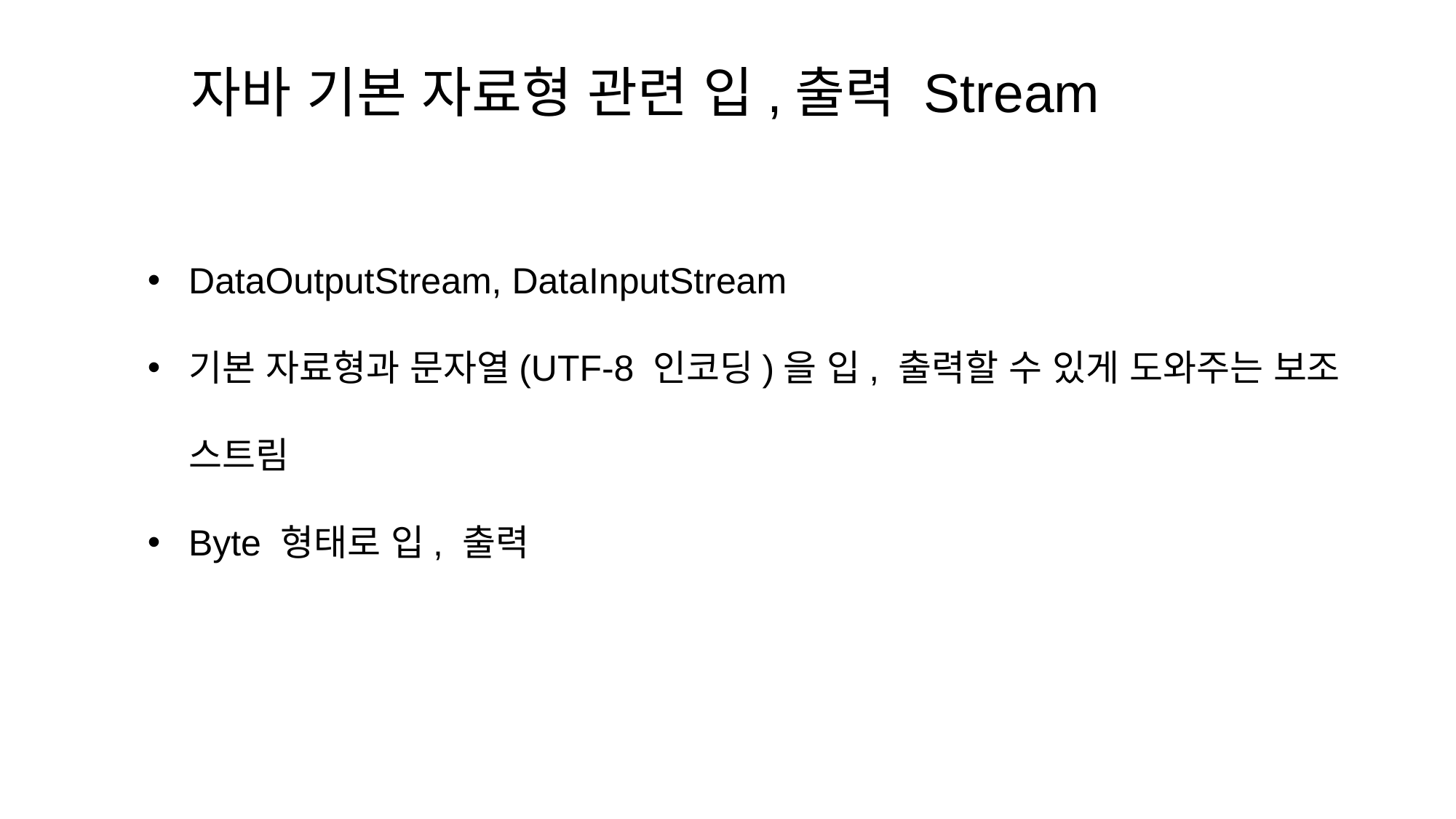

자바 기본 자료형 관련 입,출력 Stream
DataOutputStream, DataInputStream
기본 자료형과 문자열(UTF-8 인코딩)을 입, 출력할 수 있게 도와주는 보조 스트림
Byte 형태로 입, 출력